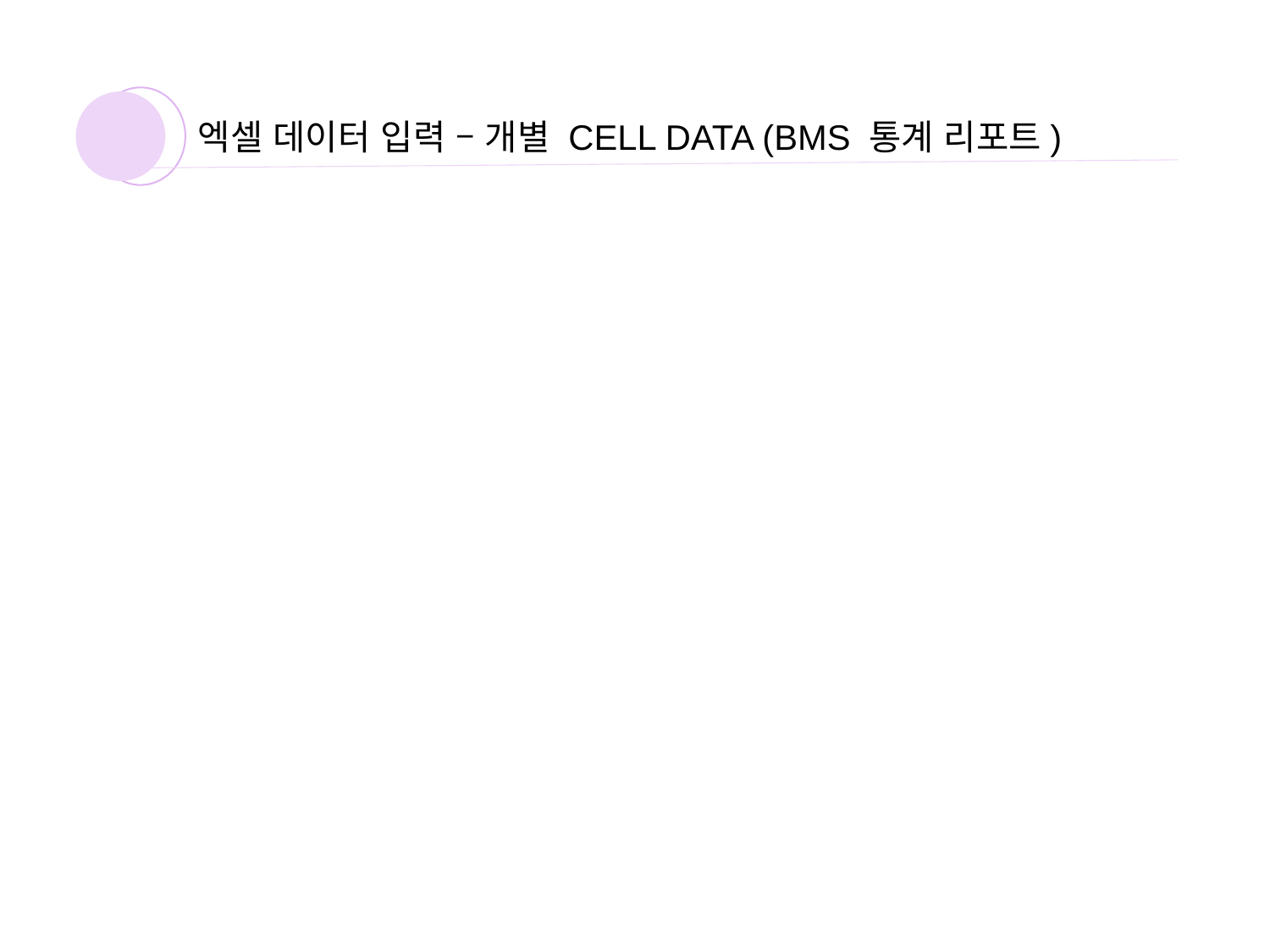

엑셀 데이터 입력 – 개별 CELL DATA (BMS 통계 리포트)